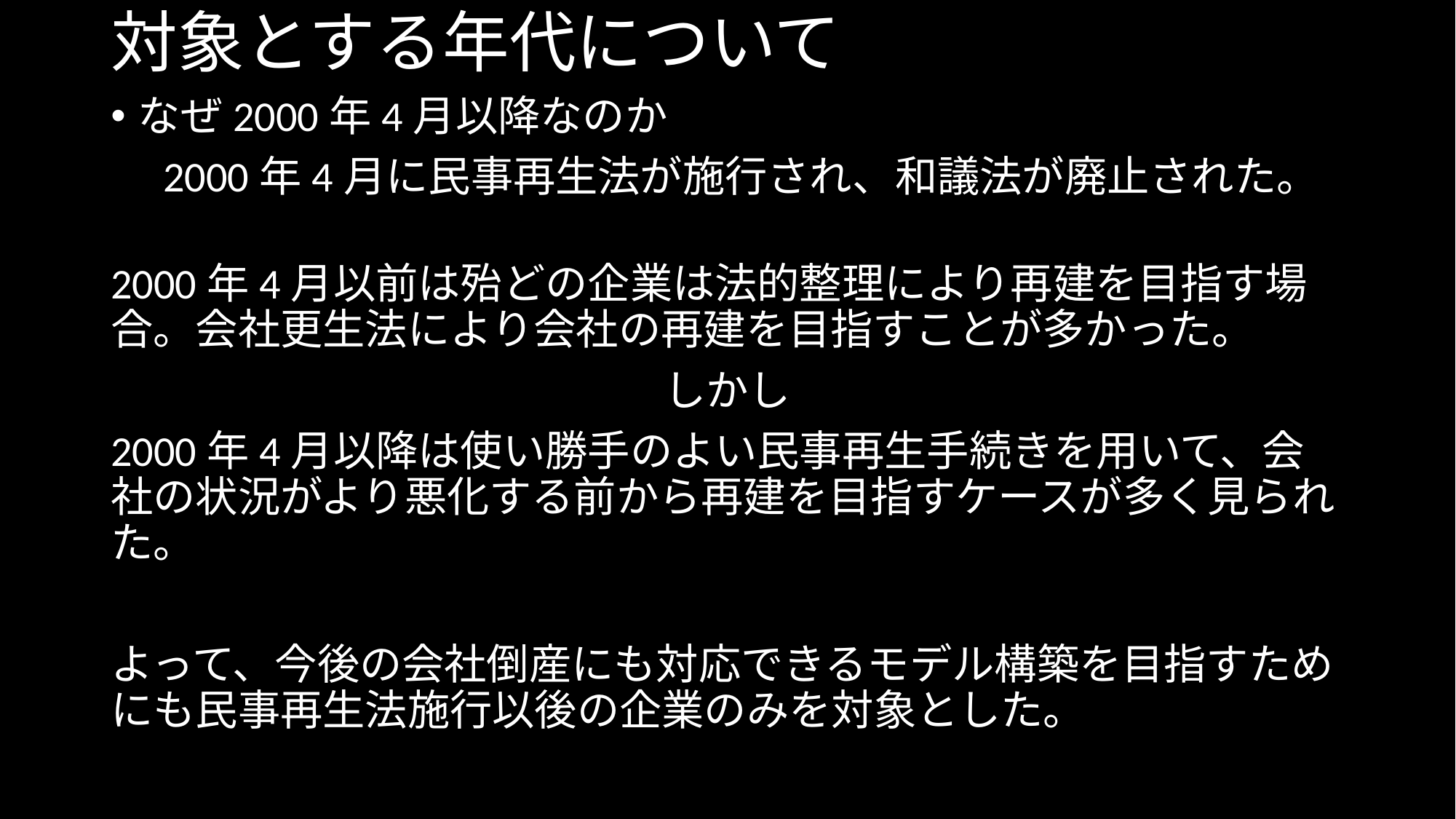

# 対象とする年代について
なぜ2000年4月以降なのか
　2000年4月に民事再生法が施行され、和議法が廃止された。
2000年4月以前は殆どの企業は法的整理により再建を目指す場合。会社更生法により会社の再建を目指すことが多かった。
しかし
2000年4月以降は使い勝手のよい民事再生手続きを用いて、会社の状況がより悪化する前から再建を目指すケースが多く見られた。

よって、今後の会社倒産にも対応できるモデル構築を目指すためにも民事再生法施行以後の企業のみを対象とした。